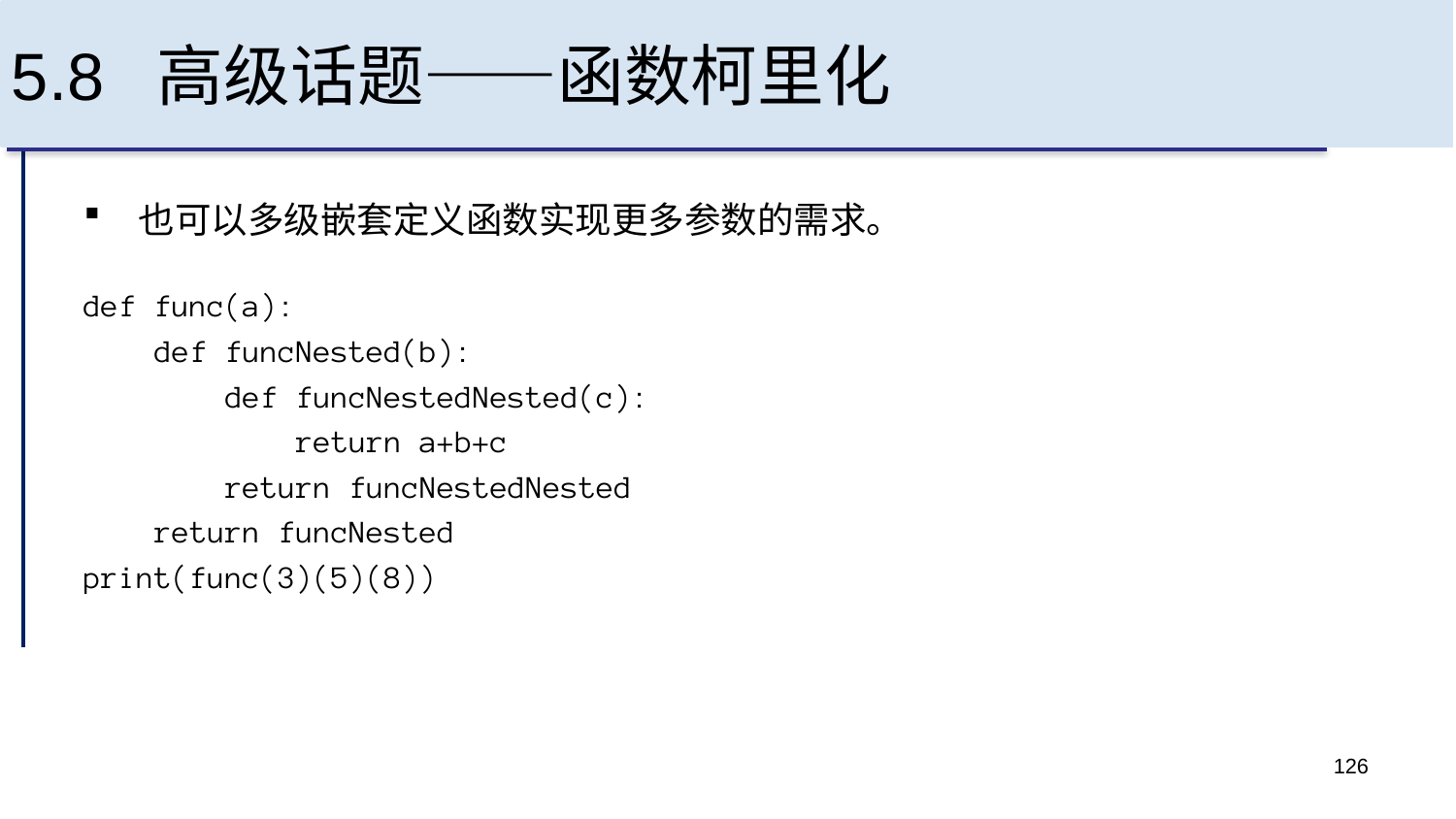

# 5.8  高级话题——函数柯里化
也可以多级嵌套定义函数实现更多参数的需求。

def func(a):
    def funcNested(b):
        def funcNestedNested(c):
            return a+b+c
        return funcNestedNested
    return funcNested
print(func(3)(5)(8))
126